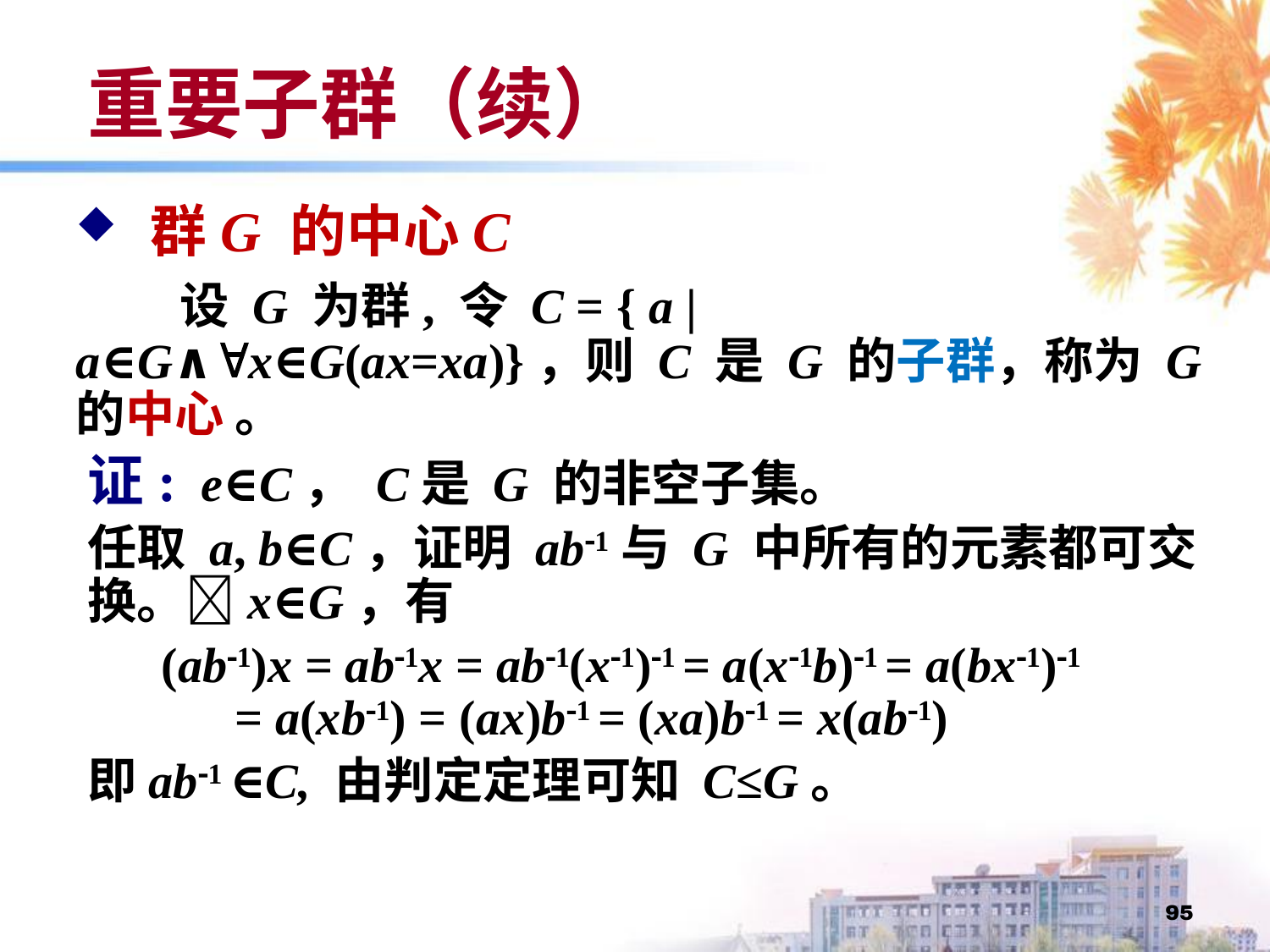

# 重要子群（续）
 群G 的中心C
       设 G 为群, 令 C = { a | a∈G∧∀x∈G(ax=xa)}，则 C 是 G 的子群，称为 G 的中心 。

证:  e∈C， C是 G 的非空子集。
任取 a, b∈C，证明 ab−1与 G 中所有的元素都可交换。∀x∈G，有
      (ab−1)x = ab−1x = ab−1(x−1)−1 = a(x−1b)−1 = a(bx−1)−1
            = a(xb−1) = (ax)b−1 = (xa)b−1 = x(ab−1)
即ab−1 ∈C, 由判定定理可知 C≤G。
95